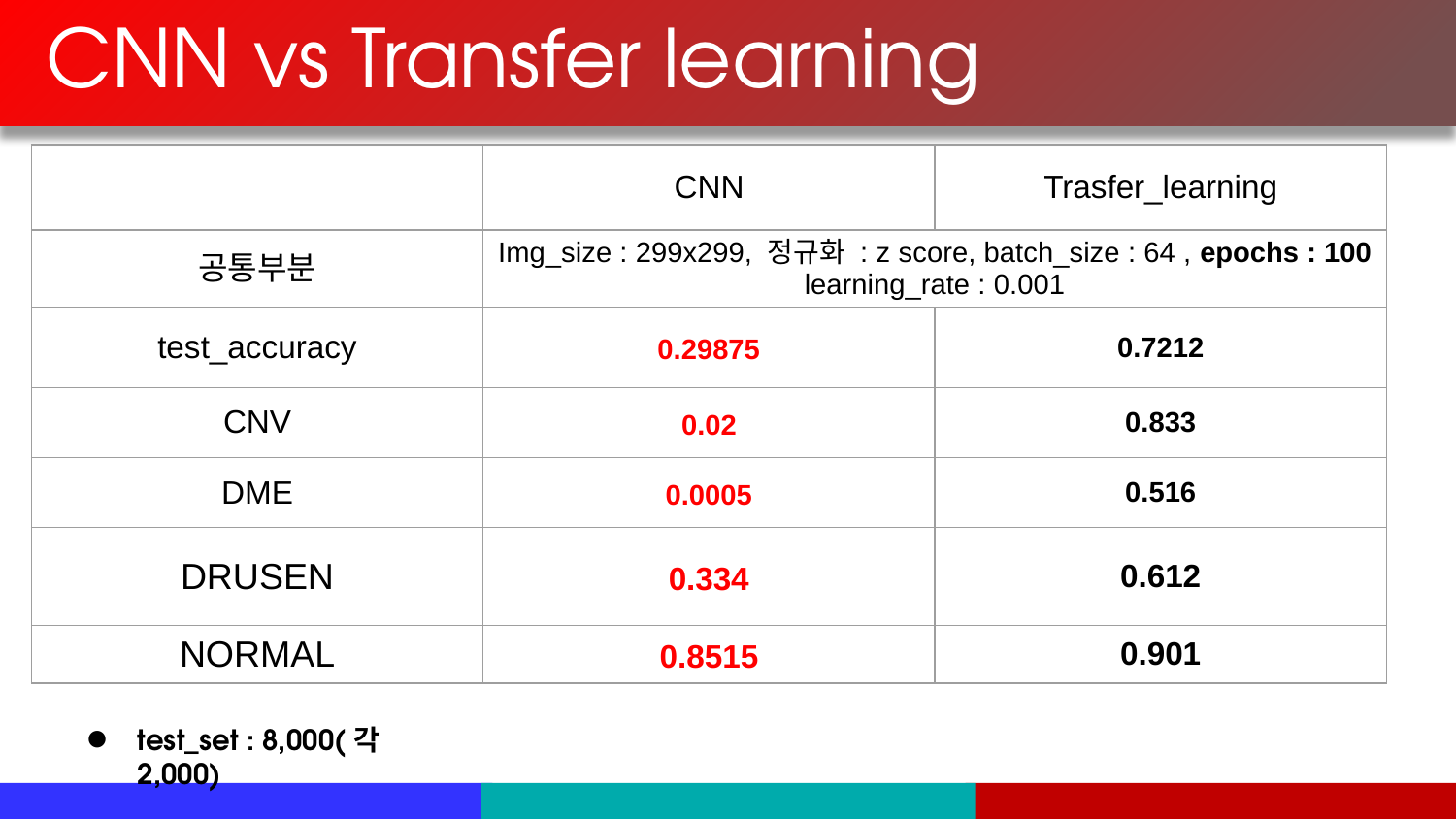

# CNN vs Transfer learning
|  | CNN | Trasfer\_learning |
| --- | --- | --- |
| 공통부분 | Img\_size : 299x299, 정규화 : z score, batch\_size : 64 , epochs : 100 learning\_rate : 0.001 |  |
| test\_accuracy | 0.29875 | 0.7212 |
| CNV | 0.02 | 0.833 |
| DME | 0.0005 | 0.516 |
| DRUSEN | 0.334 | 0.612 |
| NORMAL | 0.8515 | 0.901 |
test_set : 8,000(각 2,000)